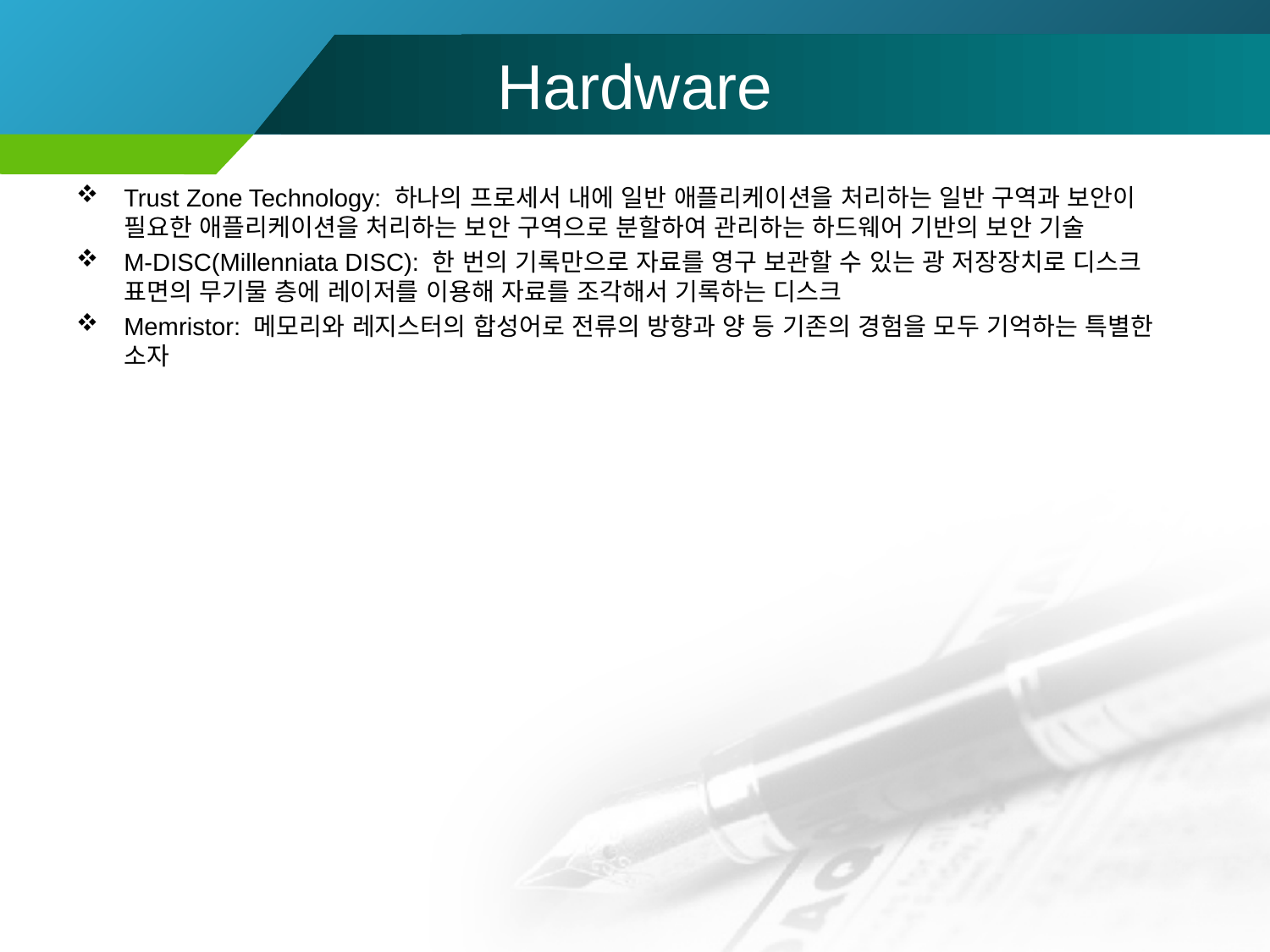

# Hardware
Trust Zone Technology: 하나의 프로세서 내에 일반 애플리케이션을 처리하는 일반 구역과 보안이 필요한 애플리케이션을 처리하는 보안 구역으로 분할하여 관리하는 하드웨어 기반의 보안 기술
M-DISC(Millenniata DISC): 한 번의 기록만으로 자료를 영구 보관할 수 있는 광 저장장치로 디스크 표면의 무기물 층에 레이저를 이용해 자료를 조각해서 기록하는 디스크
Memristor: 메모리와 레지스터의 합성어로 전류의 방향과 양 등 기존의 경험을 모두 기억하는 특별한 소자